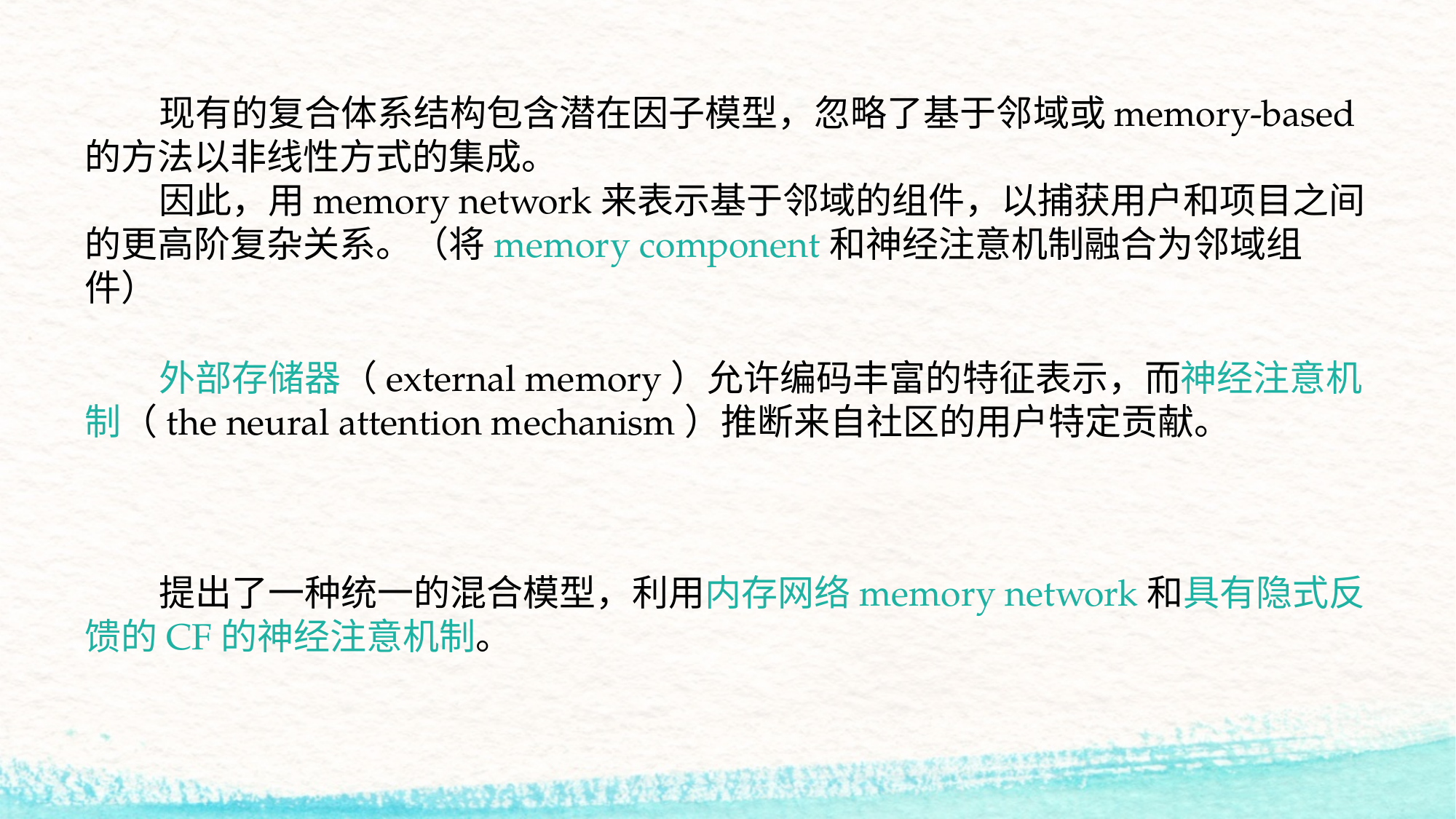

现有的复合体系结构包含潜在因子模型，忽略了基于邻域或memory-based的方法以非线性方式的集成。
        因此，用memory network来表示基于邻域的组件，以捕获用户和项目之间的更高阶复杂关系。（将memory component和神经注意机制融合为邻域组件）
        外部存储器（external memory）允许编码丰富的特征表示，而神经注意机制（the neural attention mechanism）推断来自社区的用户特定贡献。
        提出了一种统一的混合模型，利用内存网络memory network和具有隐式反馈的CF的神经注意机制。